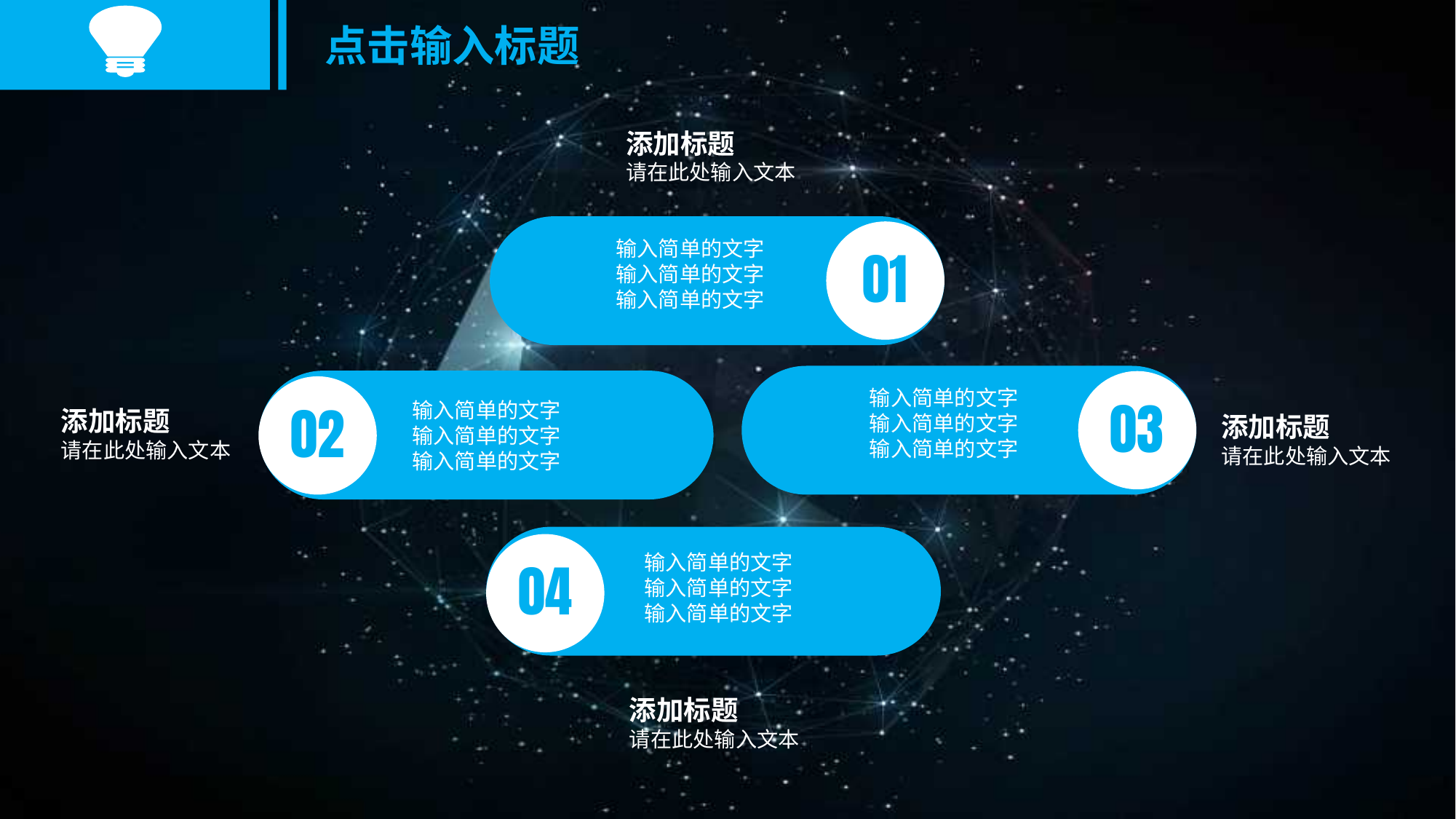

点击输入标题
添加标题
请在此处输入文本

01
输入简单的文字
输入简单的文字
输入简单的文字

03

02
输入简单的文字
输入简单的文字
输入简单的文字
输入简单的文字
输入简单的文字
输入简单的文字
添加标题
请在此处输入文本
添加标题
请在此处输入文本

04
输入简单的文字
输入简单的文字
输入简单的文字
添加标题
请在此处输入文本